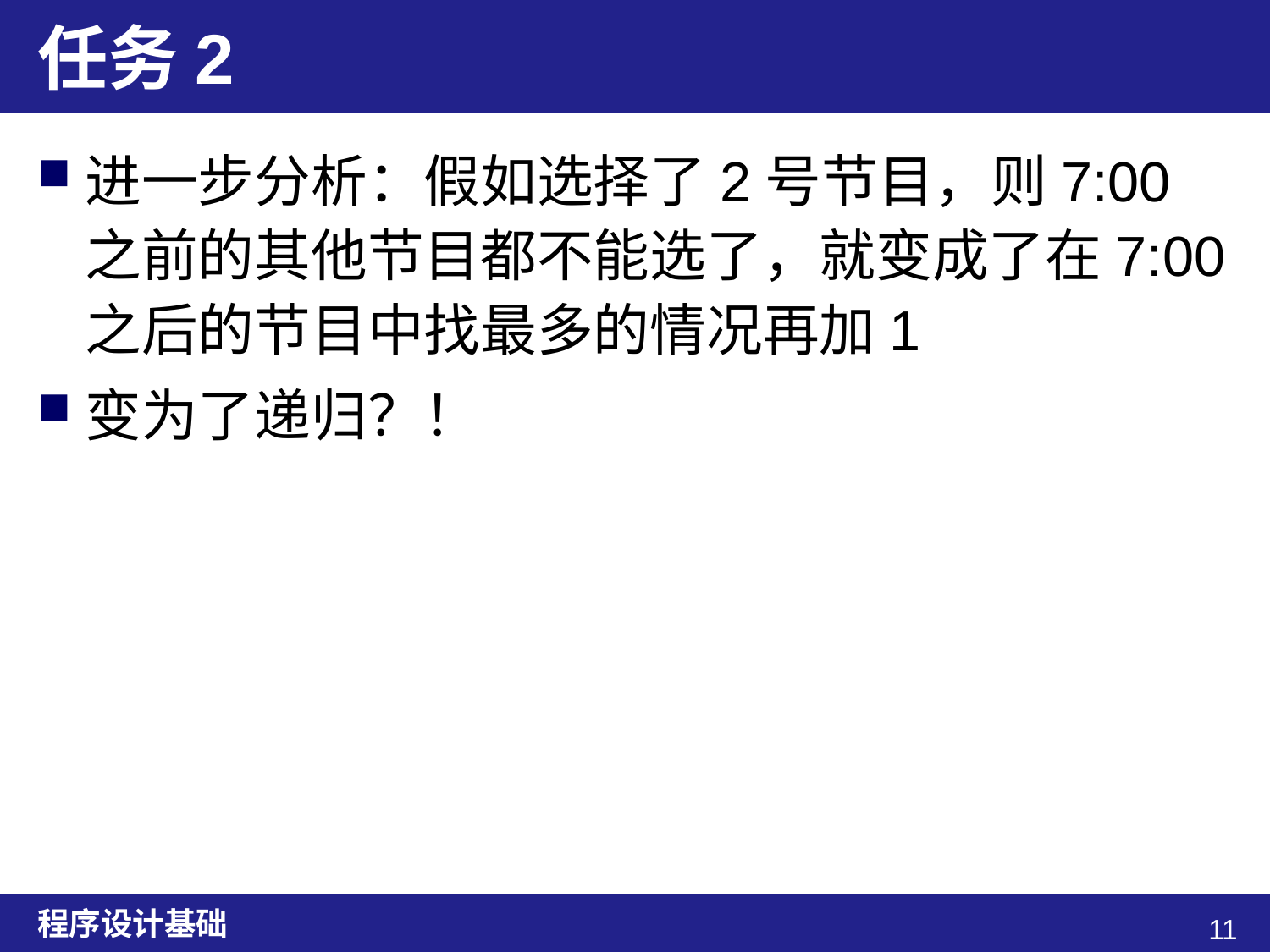

# 任务2
进一步分析：假如选择了2号节目，则7:00之前的其他节目都不能选了，就变成了在7:00之后的节目中找最多的情况再加1
变为了递归？！